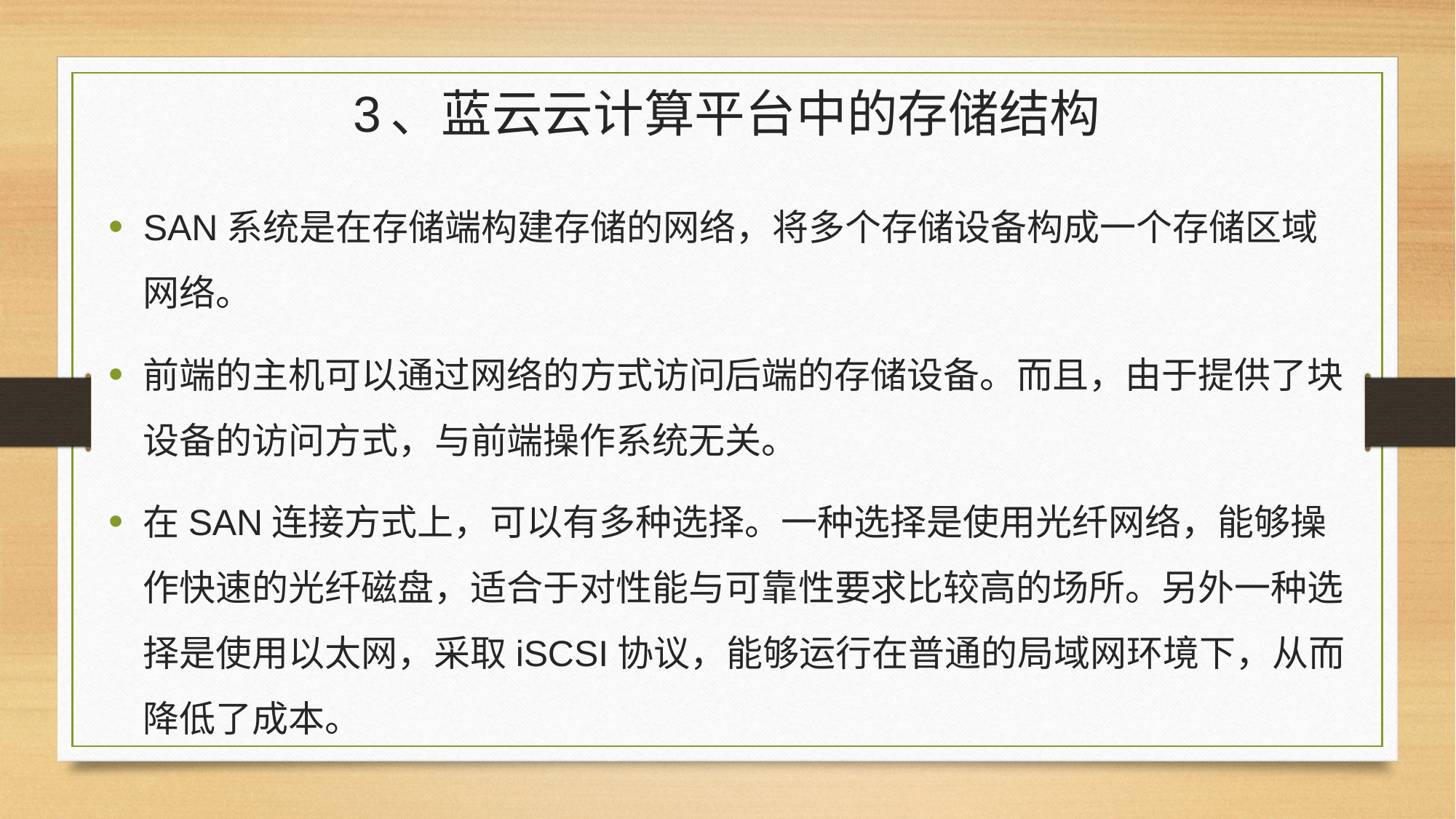

# 3、蓝云云计算平台中的存储结构
SAN系统是在存储端构建存储的网络，将多个存储设备构成一个存储区域网络。
前端的主机可以通过网络的方式访问后端的存储设备。而且，由于提供了块设备的访问方式，与前端操作系统无关。
在SAN连接方式上，可以有多种选择。一种选择是使用光纤网络，能够操作快速的光纤磁盘，适合于对性能与可靠性要求比较高的场所。另外一种选择是使用以太网，采取iSCSI协议，能够运行在普通的局域网环境下，从而降低了成本。